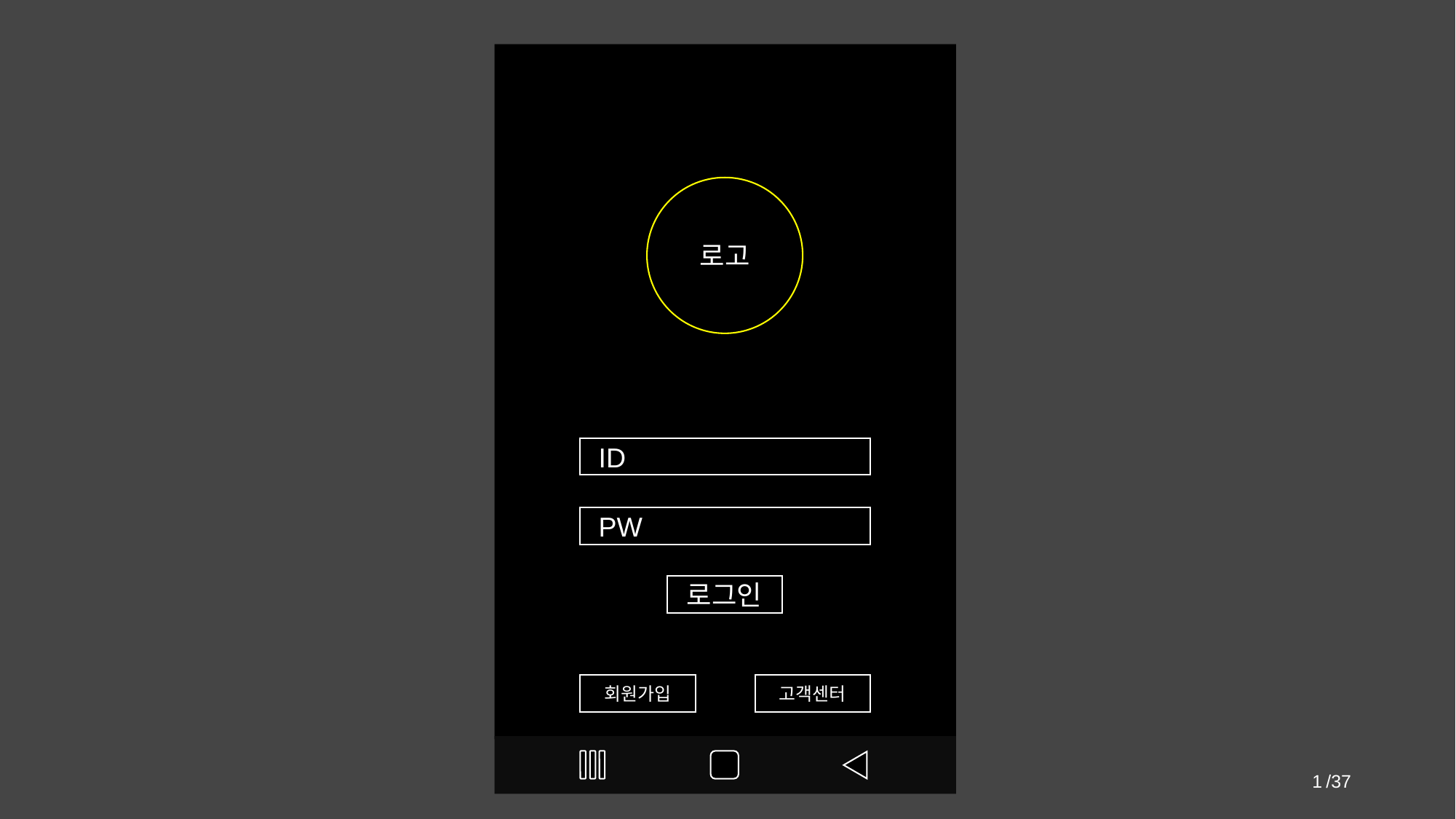

로고
 ID
 PW
로그인
회원가입
고객센터

1